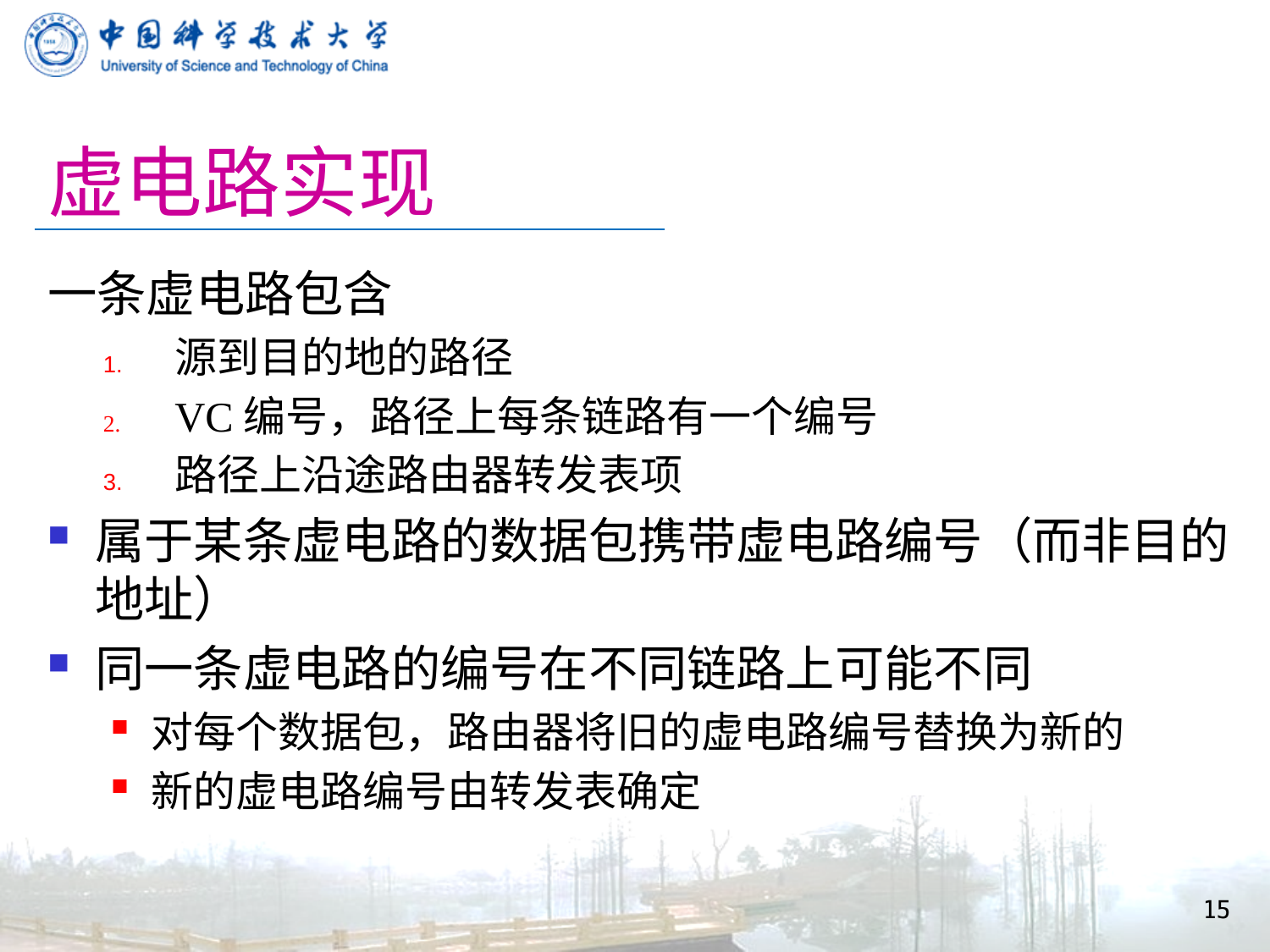

# 虚电路实现
一条虚电路包含
源到目的地的路径
VC编号，路径上每条链路有一个编号
路径上沿途路由器转发表项
属于某条虚电路的数据包携带虚电路编号（而非目的地址）
同一条虚电路的编号在不同链路上可能不同
对每个数据包，路由器将旧的虚电路编号替换为新的
新的虚电路编号由转发表确定
15